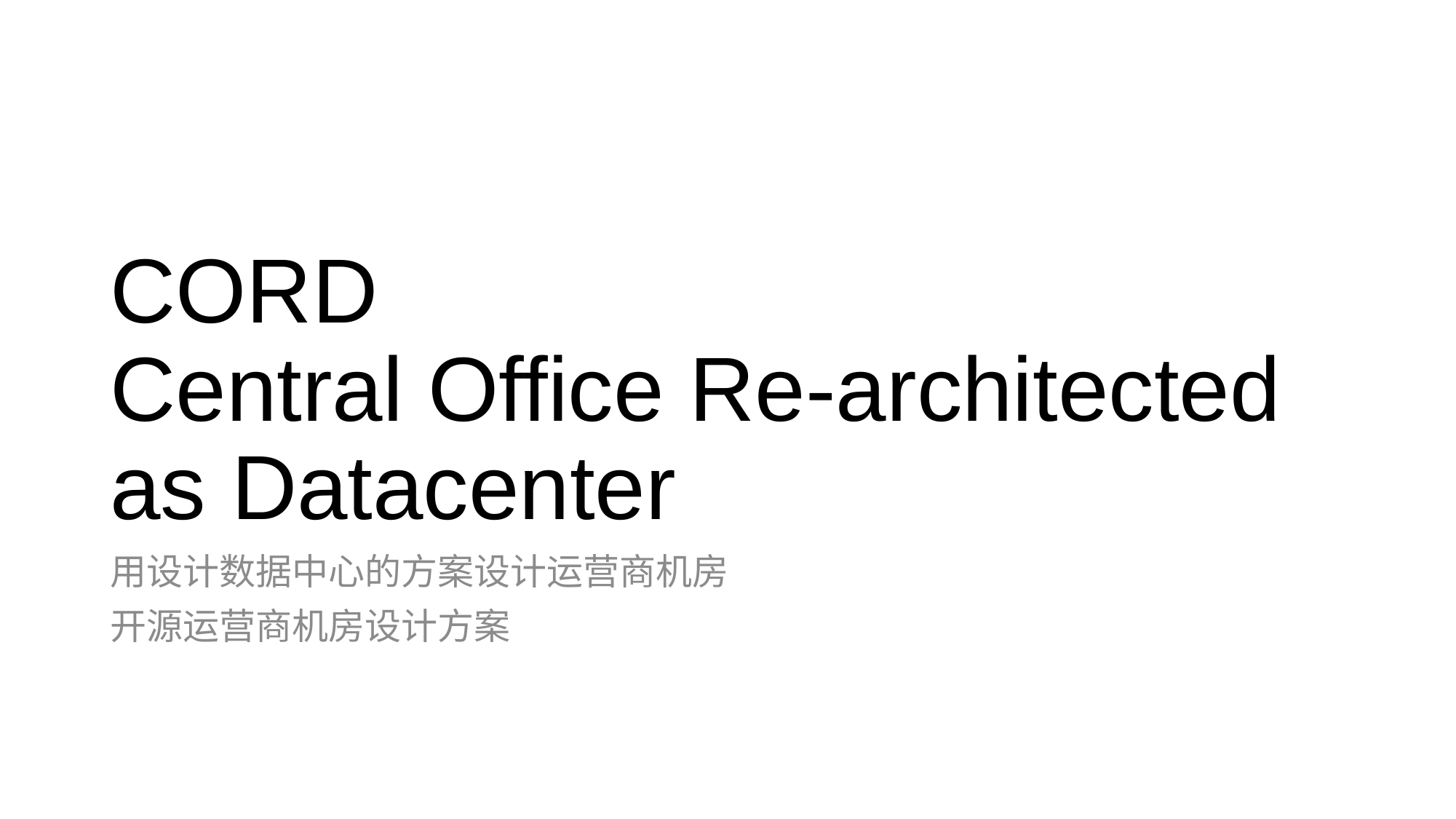

# CORD Central Office Re-architected as Datacenter
用设计数据中心的方案设计运营商机房
开源运营商机房设计方案